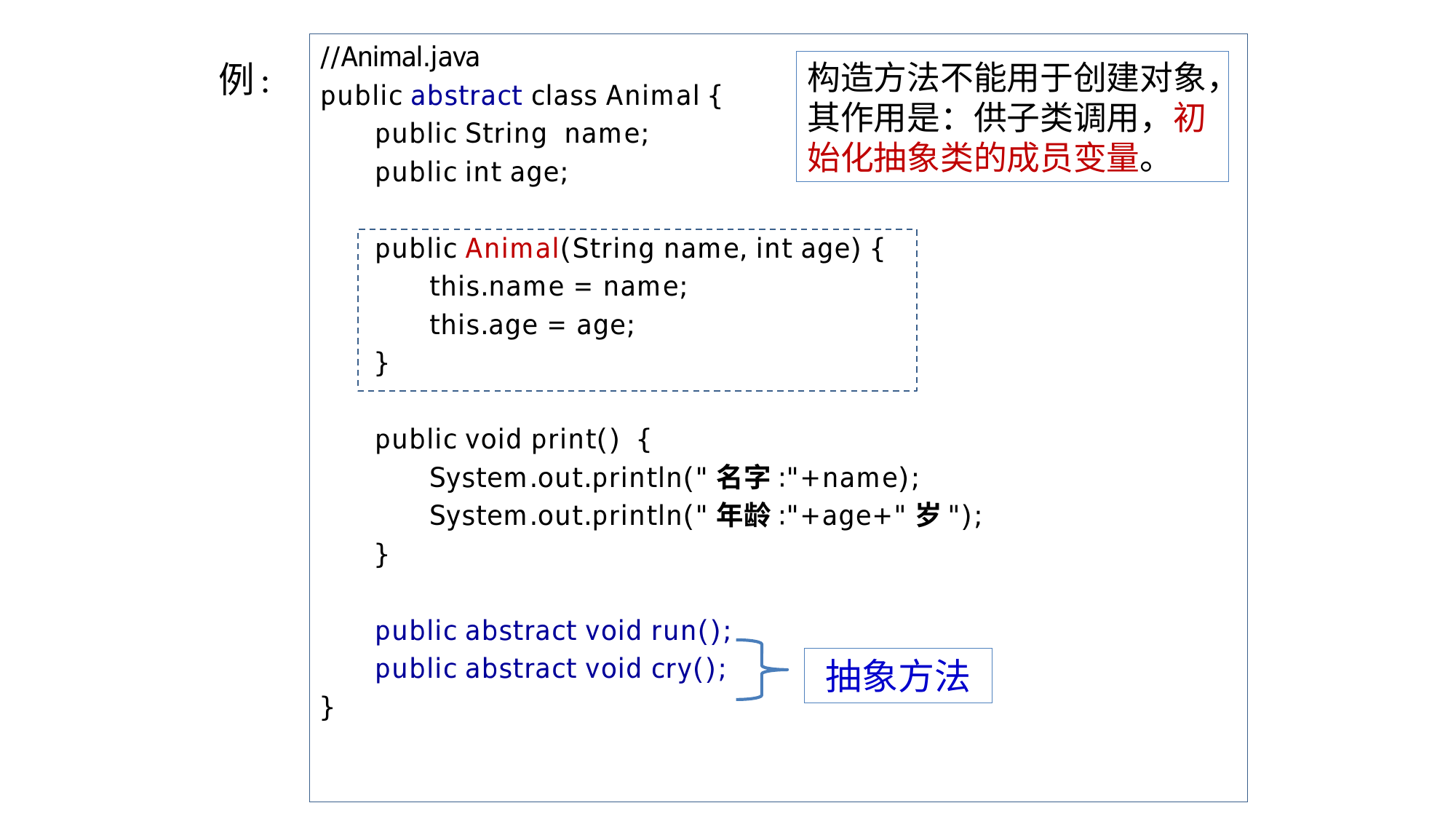

//Animal.java
public abstract class Animal {
public String  name;
public int age;

public Animal(String name, int age) {
this.name = name;
this.age = age;
}

public void print()  {
System.out.println("名字:"+name);
System.out.println("年龄:"+age+"岁");
}

public abstract void run();
public abstract void cry();
}

# 例:
构造方法不能用于创建对象，其作用是：供子类调用，初始化抽象类的成员变量。

抽象方法
74